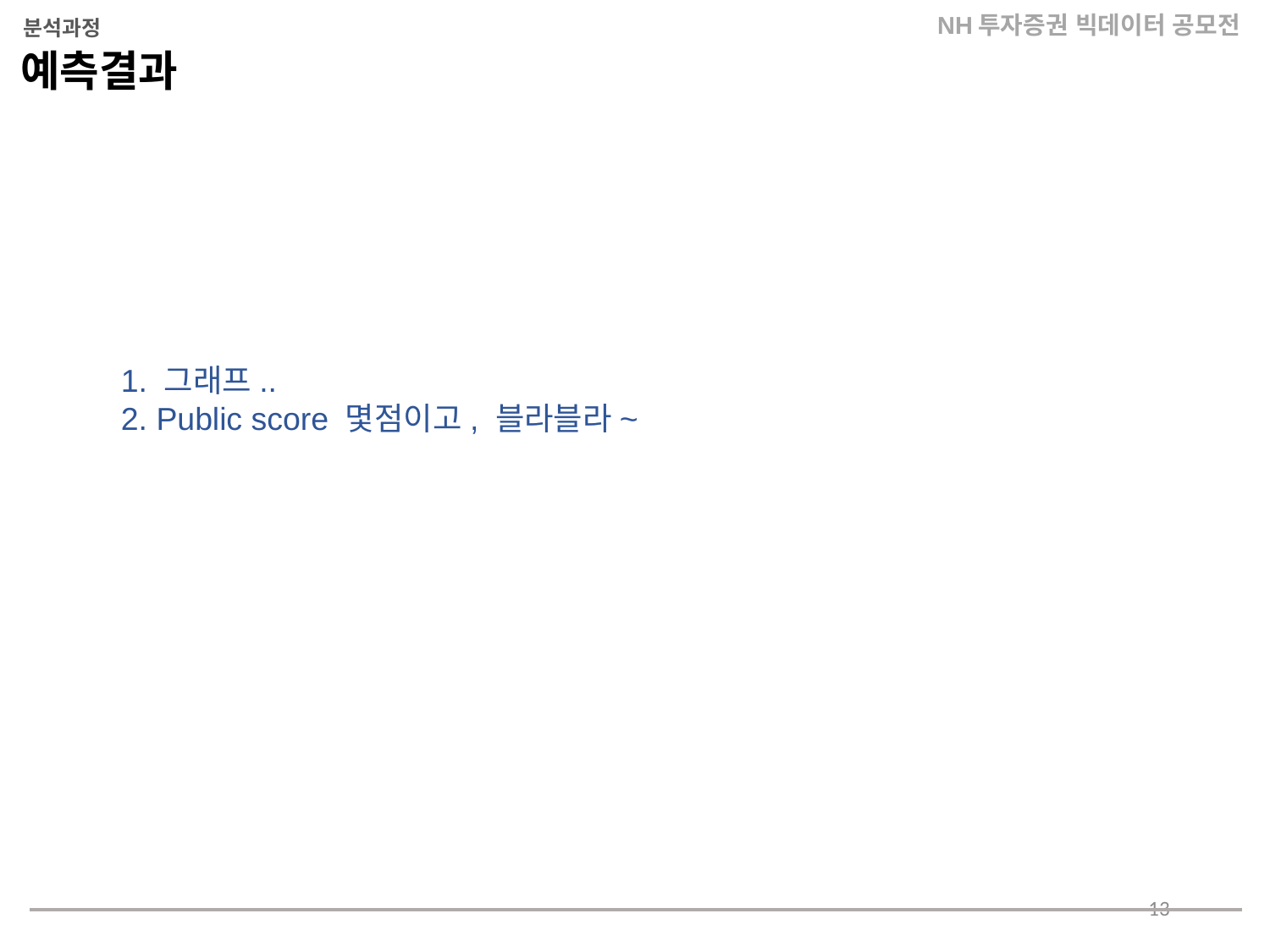

NH투자증권 빅데이터 공모전
분석과정
예측결과
1. 그래프..
2. Public score 몇점이고, 블라블라~
13